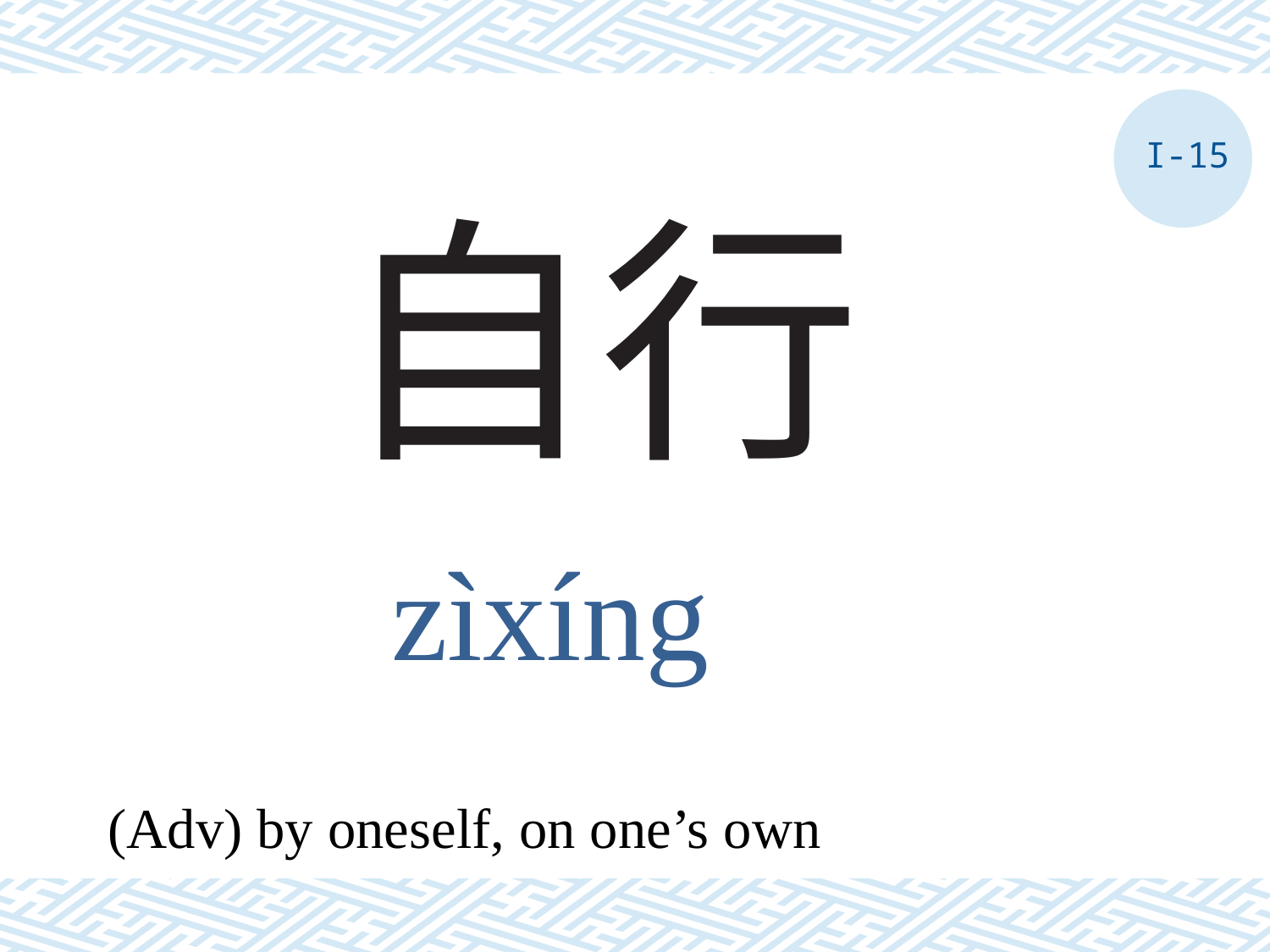

I-15

# 自行
zìxíng
(Adv) by oneself, on one’s own